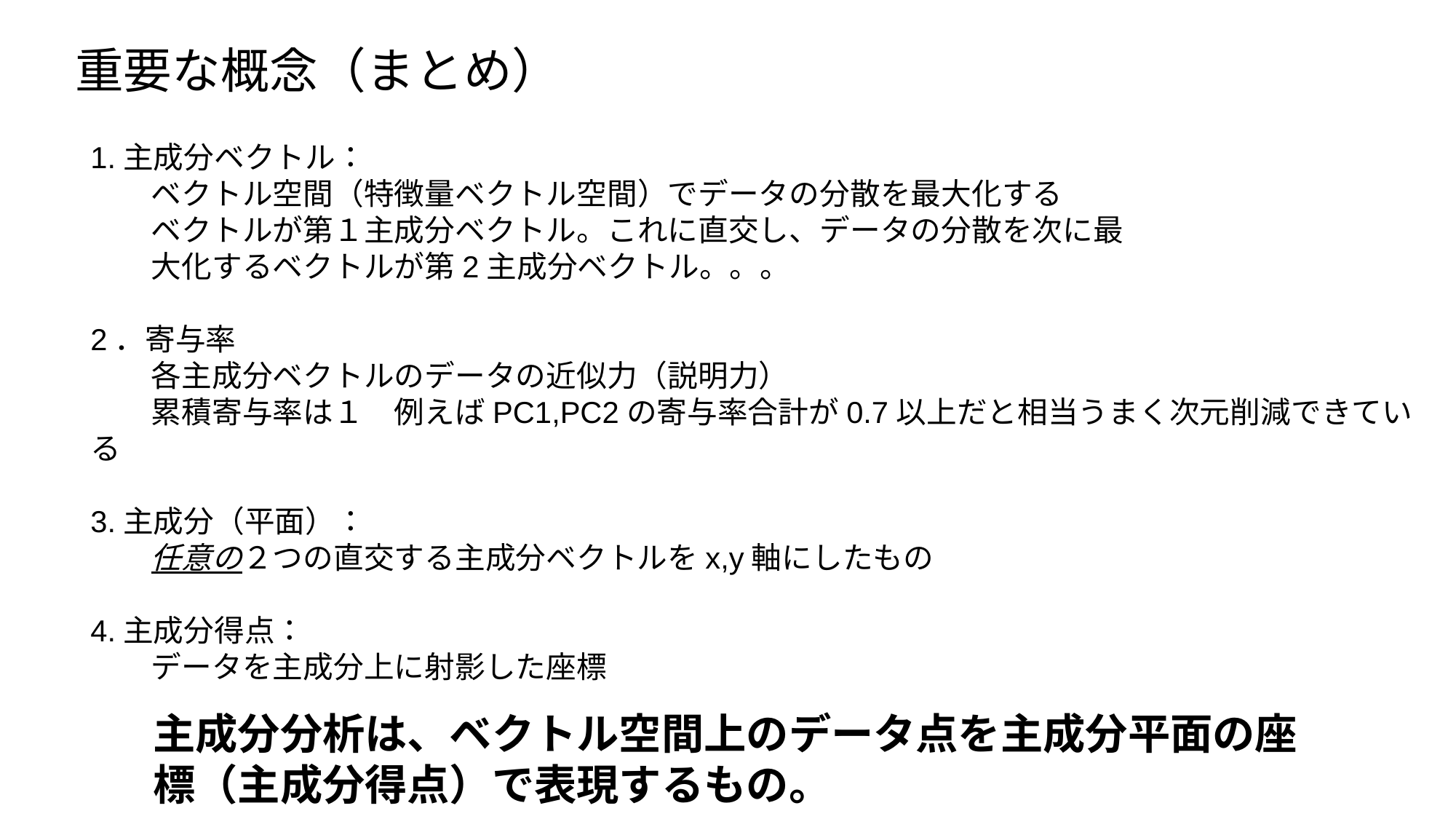

重要な概念（まとめ）
1.主成分ベクトル：
　　ベクトル空間（特徴量ベクトル空間）でデータの分散を最大化する
　　ベクトルが第１主成分ベクトル。これに直交し、データの分散を次に最
　　大化するベクトルが第2主成分ベクトル。。。

2．寄与率
　　各主成分ベクトルのデータの近似力（説明力）
　　累積寄与率は１　例えばPC1,PC2の寄与率合計が0.7以上だと相当うまく次元削減できている

3.主成分（平面）：
　　任意の２つの直交する主成分ベクトルをx,y軸にしたもの

4.主成分得点：
　　データを主成分上に射影した座標
主成分分析は、ベクトル空間上のデータ点を主成分平面の座標（主成分得点）で表現するもの。